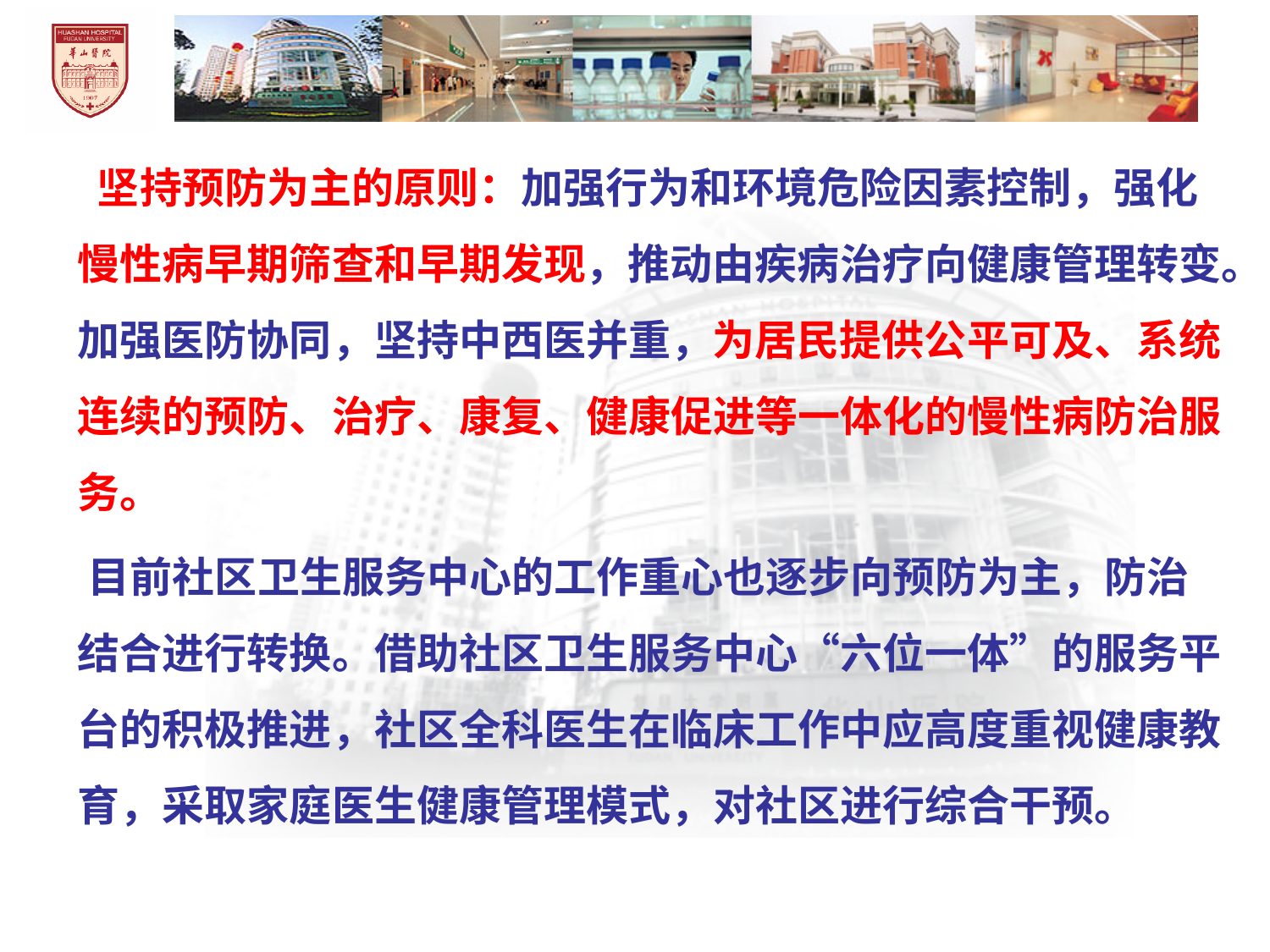

坚持预防为主的原则：加强行为和环境危险因素控制，强化慢性病早期筛查和早期发现，推动由疾病治疗向健康管理转变。加强医防协同，坚持中西医并重，为居民提供公平可及、系统连续的预防、治疗、康复、健康促进等一体化的慢性病防治服务。
     目前社区卫生服务中心的工作重心也逐步向预防为主，防治结合进行转换。借助社区卫生服务中心“六位一体”的服务平台的积极推进，社区全科医生在临床工作中应高度重视健康教育，采取家庭医生健康管理模式，对社区进行综合干预。